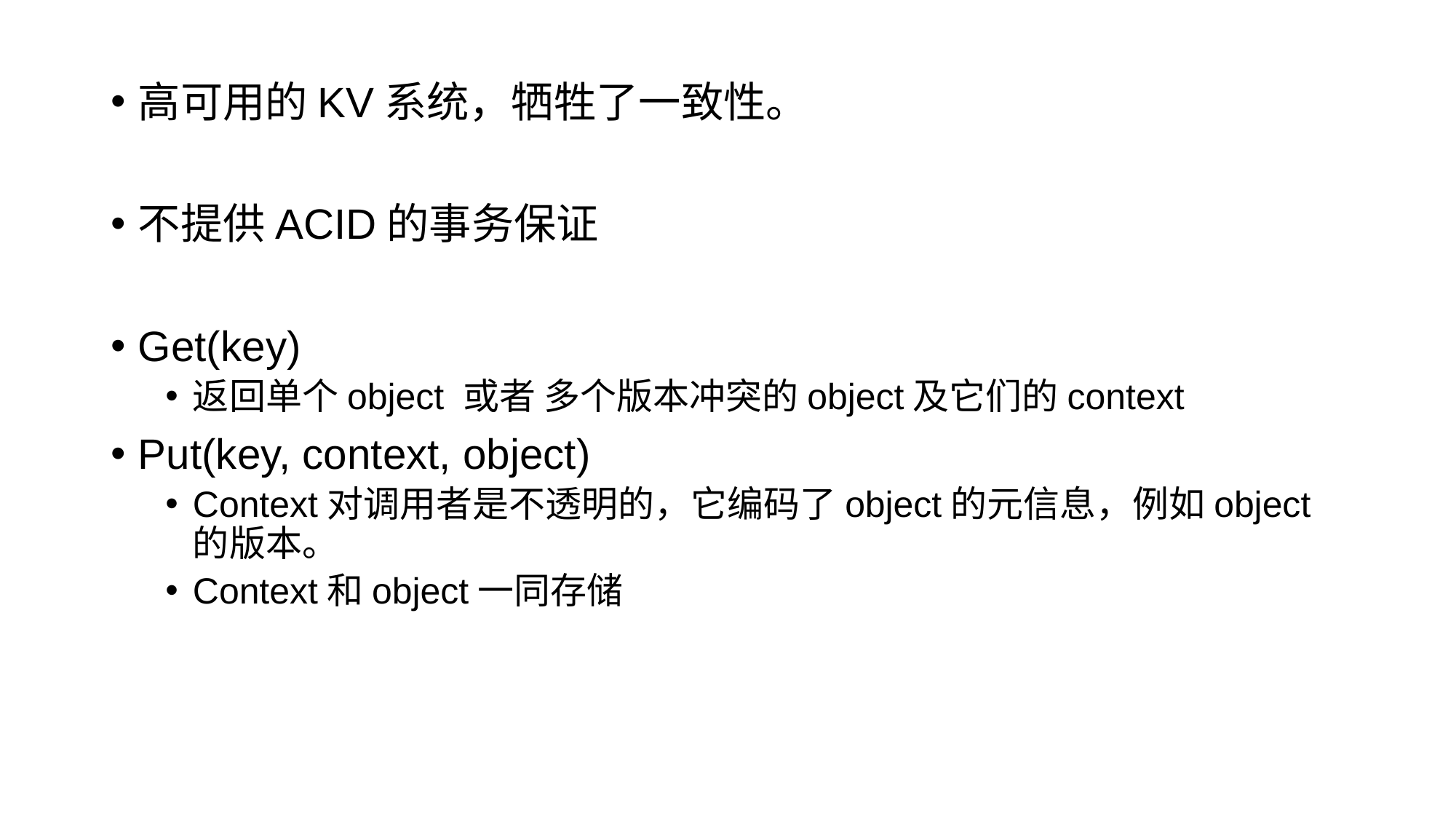

高可用的KV系统，牺牲了一致性。

不提供ACID的事务保证

Get(key)
返回单个object 或者 多个版本冲突的object及它们的context
Put(key, context, object)
Context对调用者是不透明的，它编码了object的元信息，例如object的版本。
Context和object一同存储